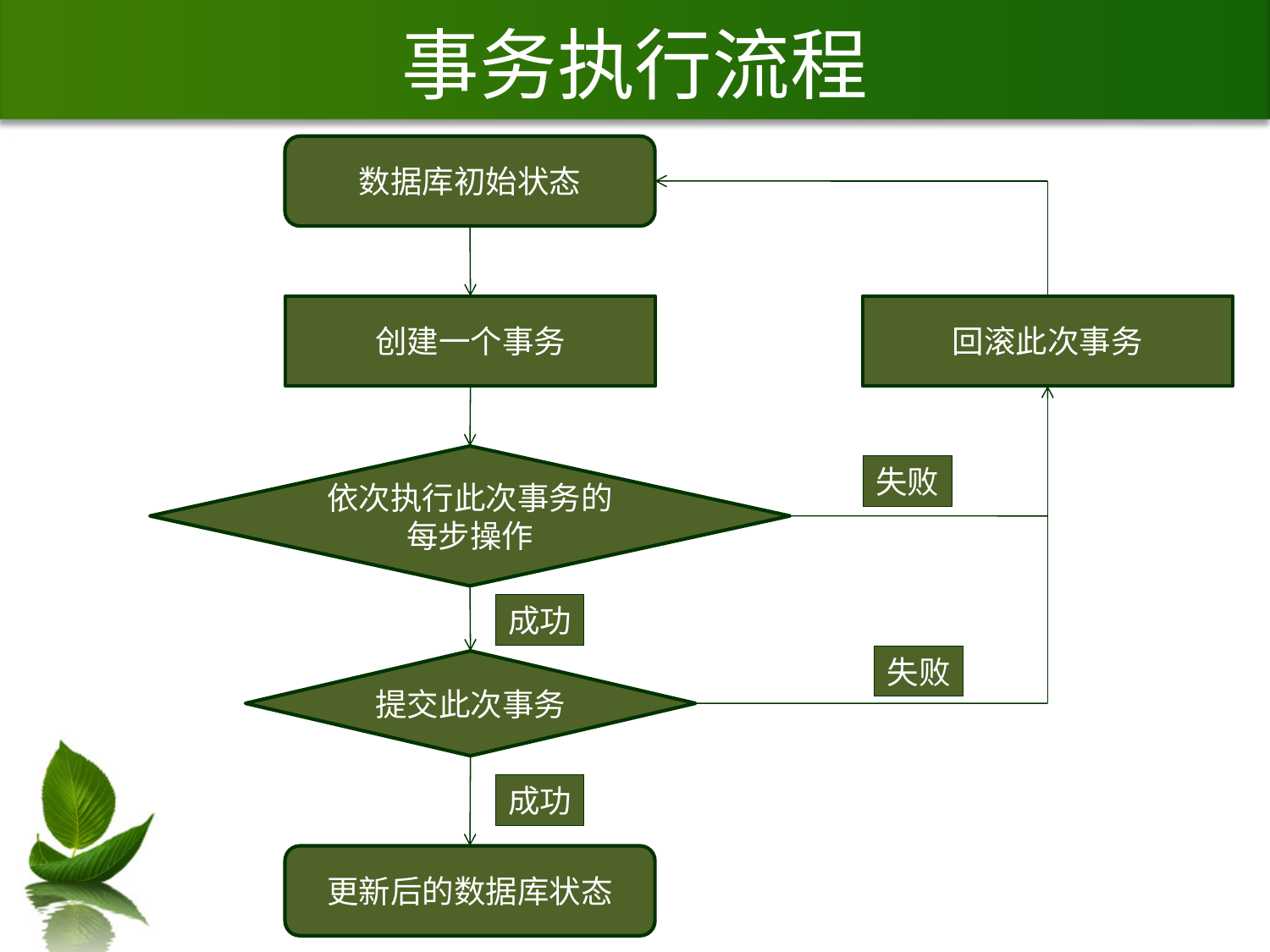

# 事务执行流程
数据库初始状态
创建一个事务
回滚此次事务
依次执行此次事务的每步操作
失败
成功
失败
提交此次事务
成功
更新后的数据库状态